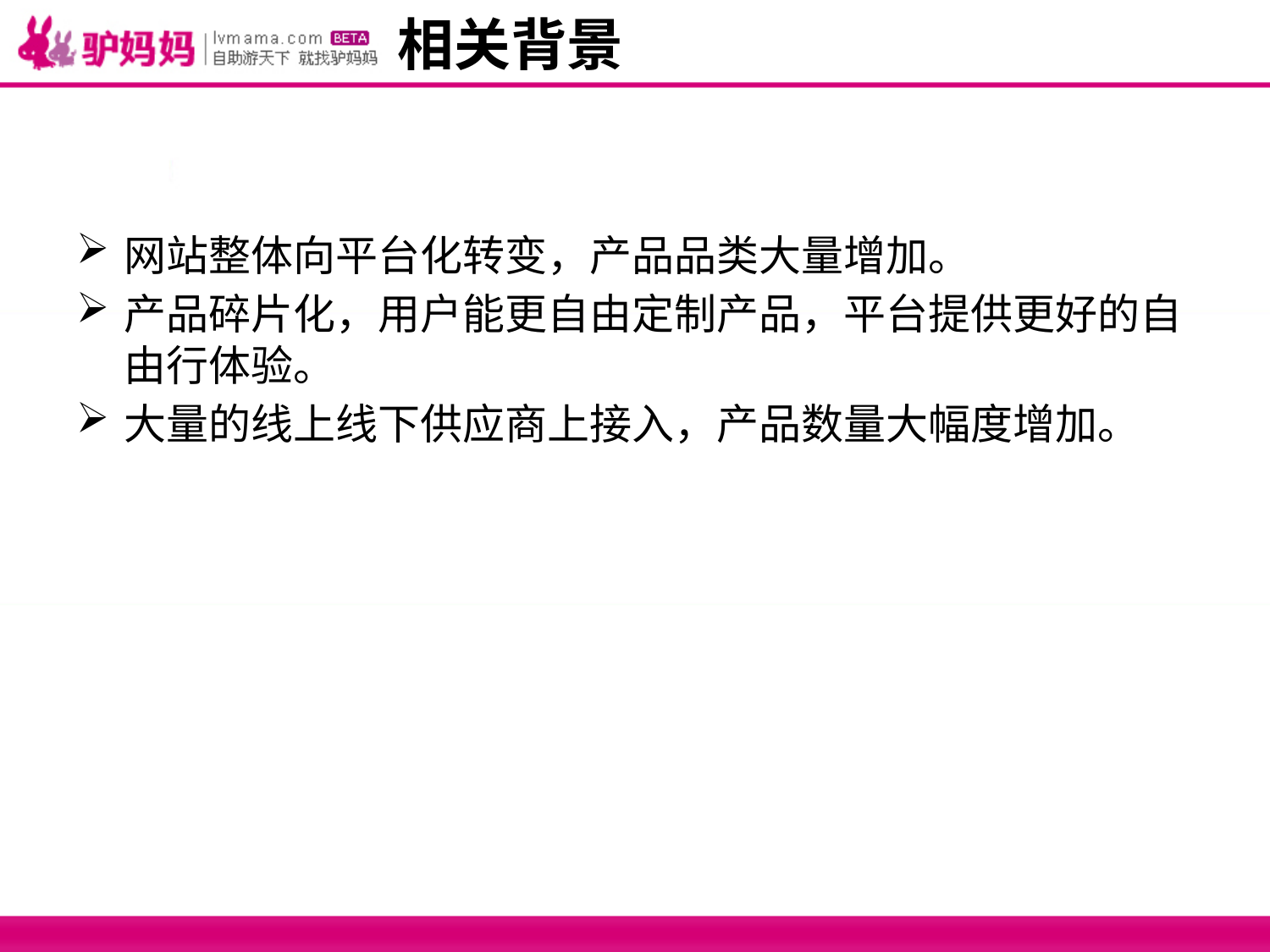

# 相关背景
网站整体向平台化转变，产品品类大量增加。
产品碎片化，用户能更自由定制产品，平台提供更好的自由行体验。
大量的线上线下供应商上接入，产品数量大幅度增加。